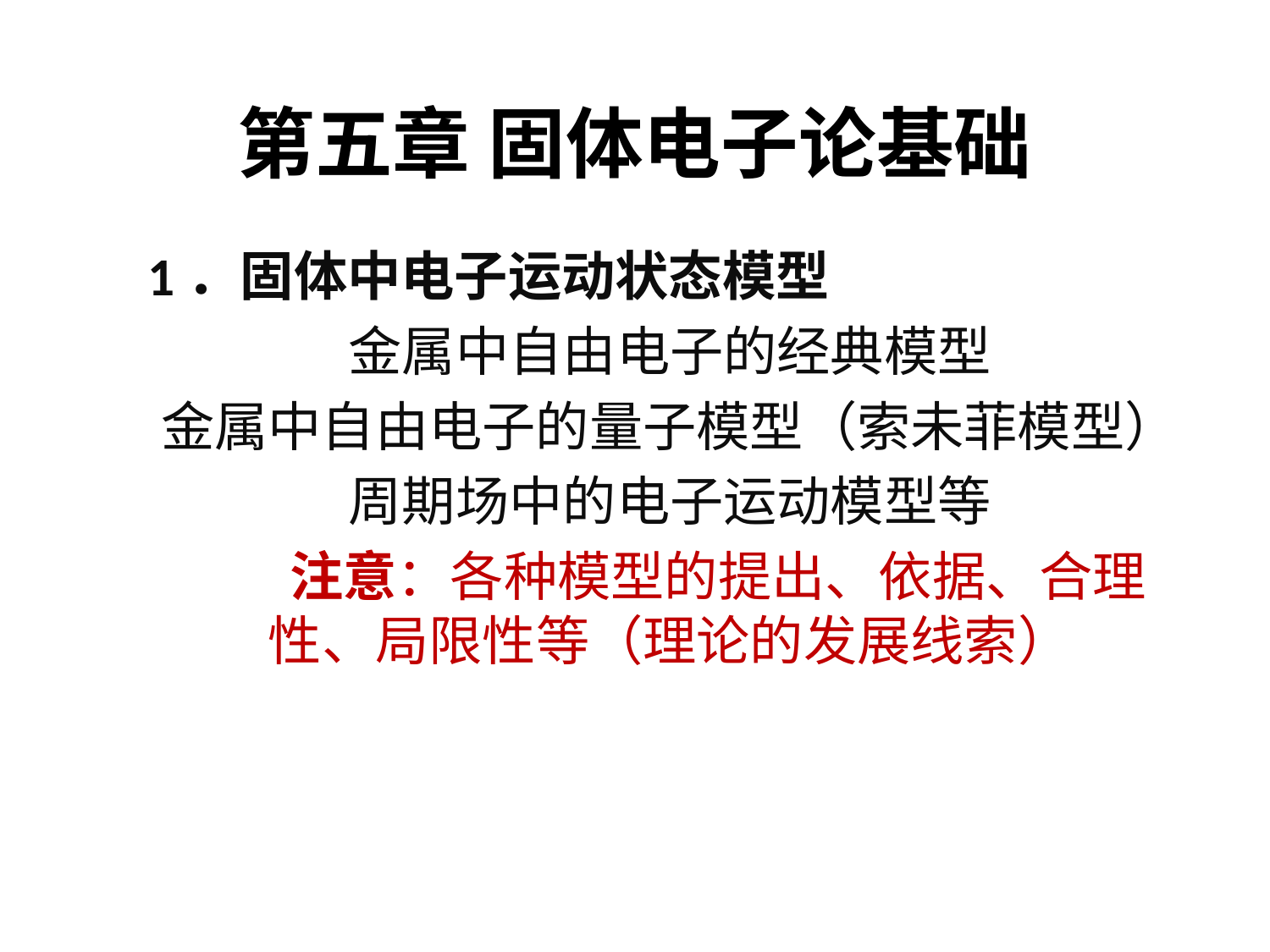

# 第五章 固体电子论基础
1．固体中电子运动状态模型
金属中自由电子的经典模型
金属中自由电子的量子模型（索未菲模型）
周期场中的电子运动模型等
       注意：各种模型的提出、依据、合理性、局限性等（理论的发展线索）